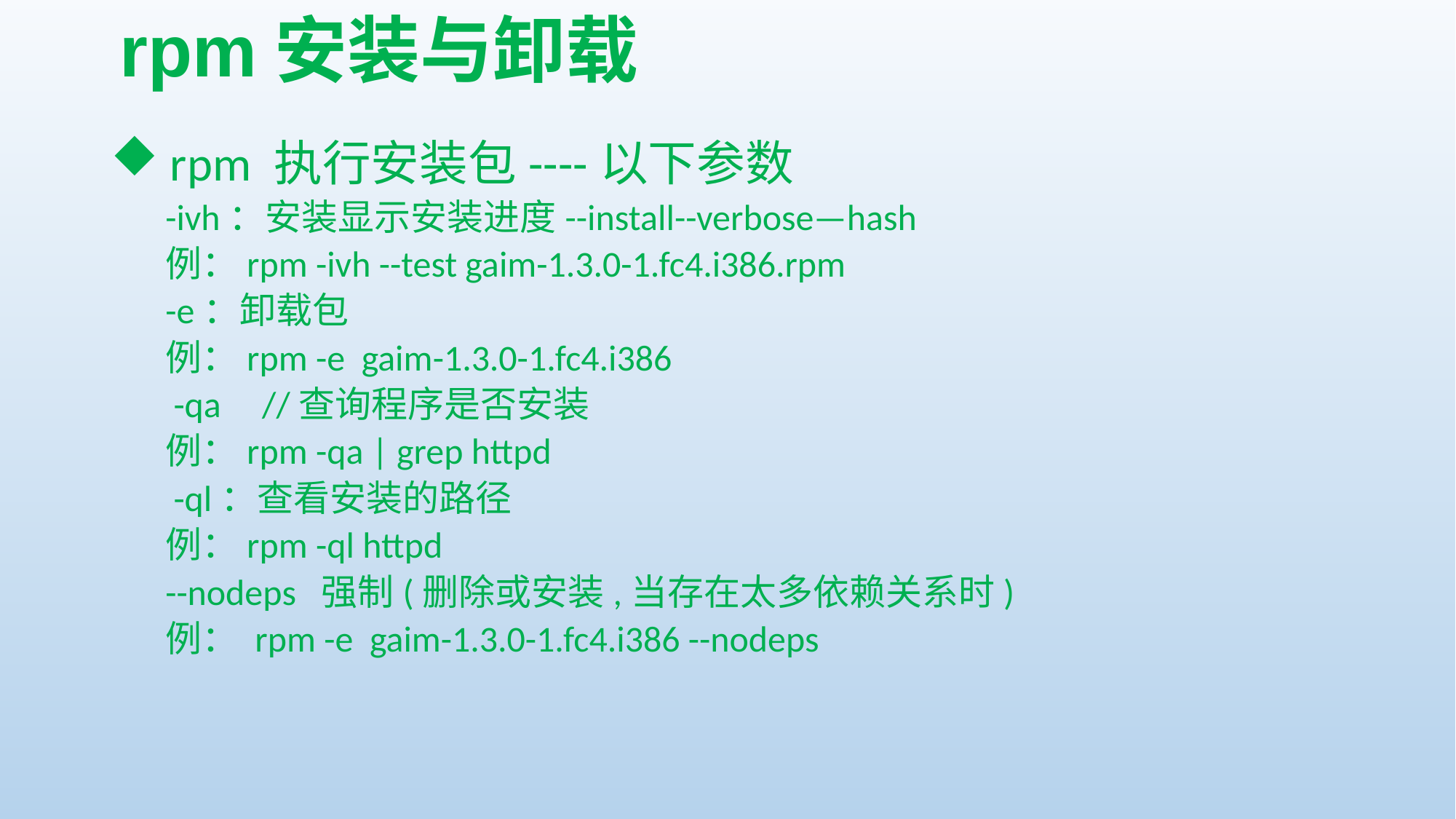

# rpm安装与卸载
 rpm 执行安装包----以下参数
-ivh：安装显示安装进度--install--verbose—hash
例：rpm -ivh --test gaim-1.3.0-1.fc4.i386.rpm
-e：卸载包
例：rpm -e  gaim-1.3.0-1.fc4.i386
 -qa     //查询程序是否安装
例：rpm -qa | grep httpd
 -ql：查看安装的路径
例：rpm -ql httpd
--nodeps  强制(删除或安装,当存在太多依赖关系时)
例： rpm -e  gaim-1.3.0-1.fc4.i386 --nodeps